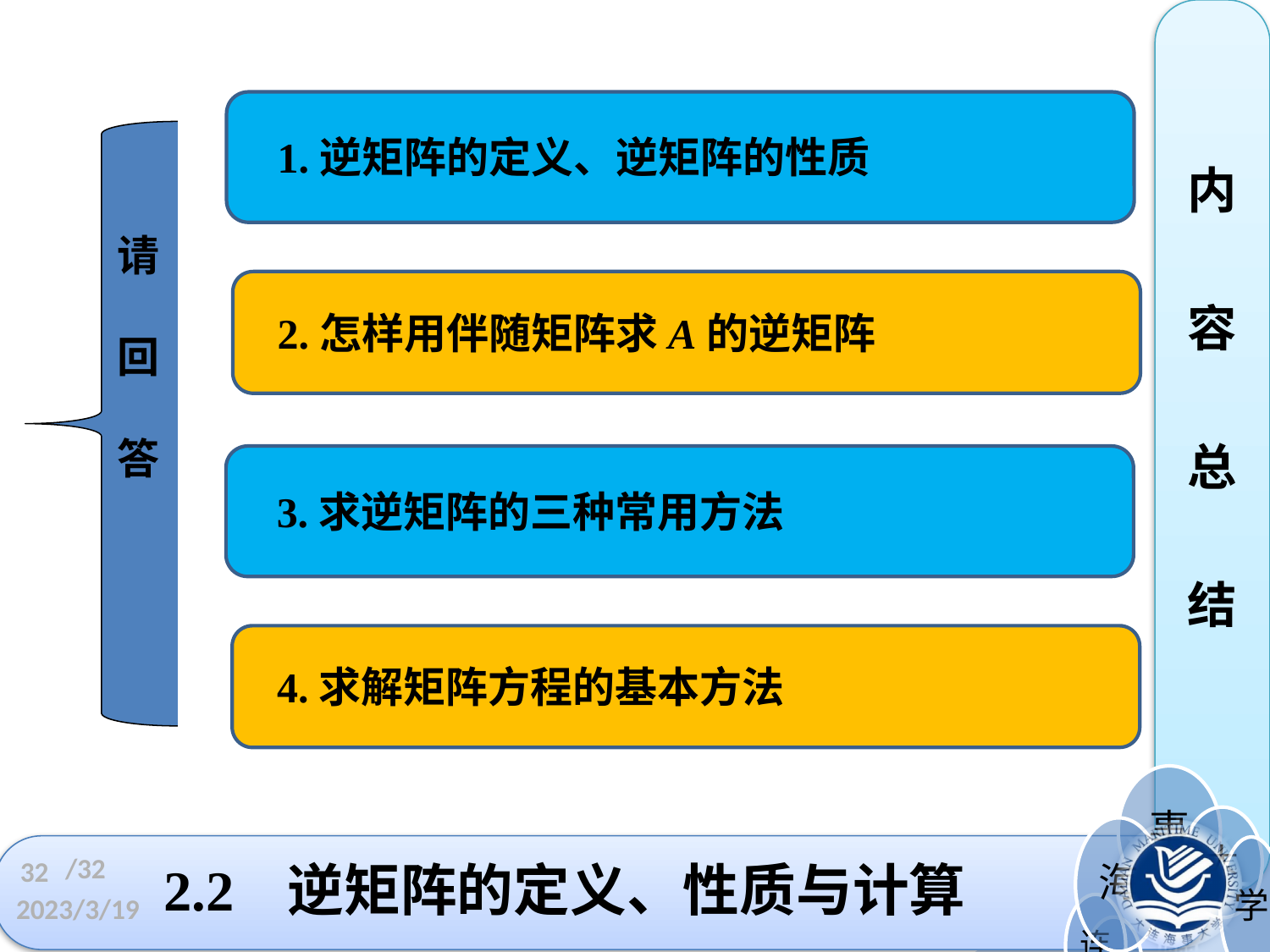

内

容

总

结

1.逆矩阵的定义、逆矩阵的性质
请

回

答

2.怎样用伴随矩阵求A的逆矩阵

3.求逆矩阵的三种常用方法

4.求解矩阵方程的基本方法
/32
32
# 2.2 逆矩阵的定义、性质与计算
2023/3/19